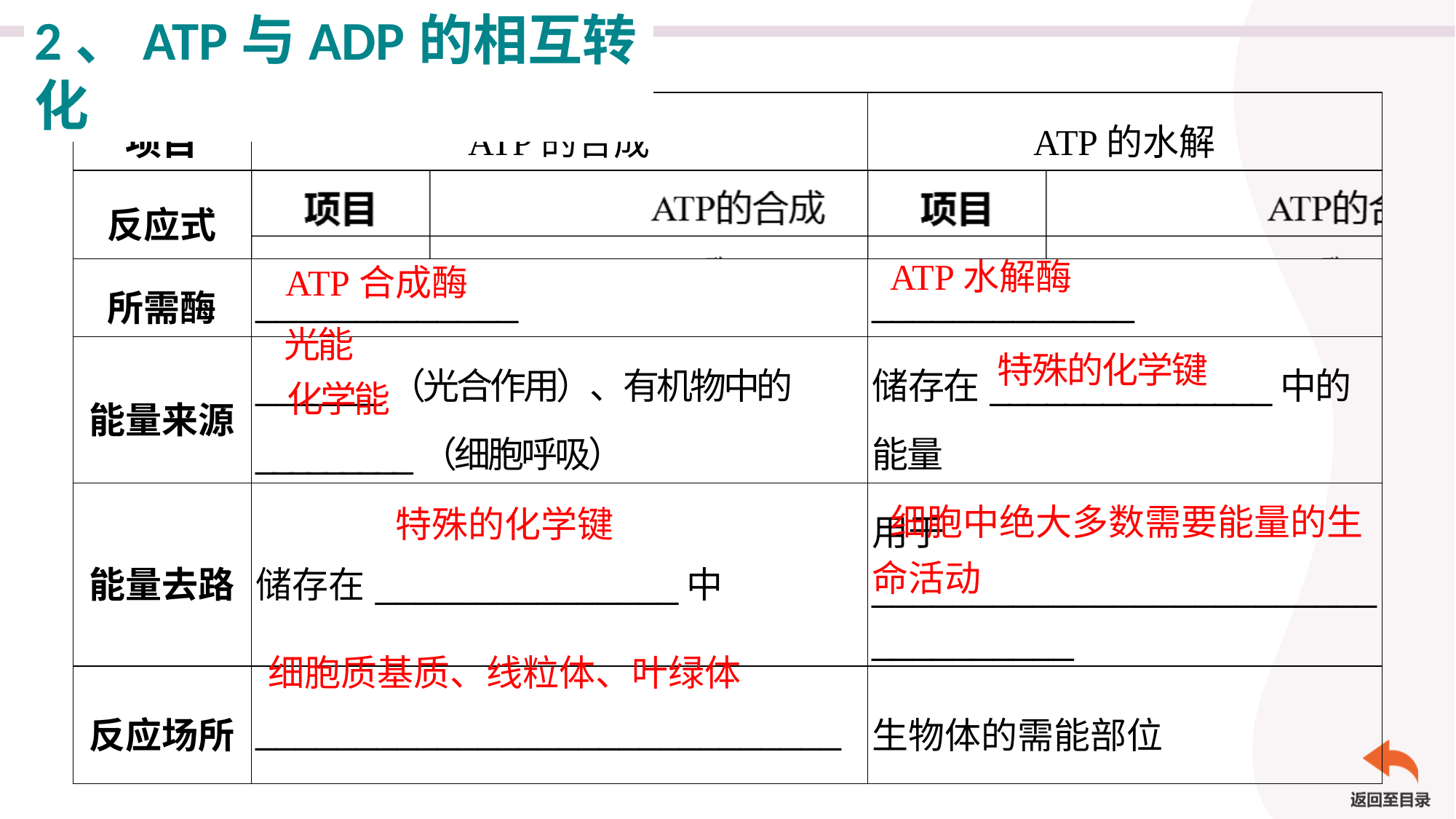

2、ATP与ADP的相互转化
| 项目 | ATP的合成 | ATP的水解 |
| --- | --- | --- |
| 反应式 |  |  |
| 所需酶 | \_\_\_\_\_\_\_\_\_\_\_\_\_ | \_\_\_\_\_\_\_\_\_\_\_\_\_ |
| 能量来源 | \_\_\_\_\_\_\_（光合作用）、有机物中的\_\_\_\_\_\_\_\_\_（细胞呼吸） | 储存在\_\_\_\_\_\_\_\_\_\_\_\_\_\_\_中的能量 |
| 能量去路 | 储存在\_\_\_\_\_\_\_\_\_\_\_\_\_\_\_中 | 用于\_\_\_\_\_\_\_\_\_\_\_\_\_\_\_\_\_\_\_\_\_\_\_\_\_\_\_\_\_\_\_\_\_\_\_ |
| 反应场所 | \_\_\_\_\_\_\_\_\_\_\_\_\_\_\_\_\_\_\_\_\_\_\_\_\_\_\_\_\_ | 生物体的需能部位 |
ATP水解酶
ATP合成酶
光能
特殊的化学键
化学能
细胞中绝大多数需要能量的生命活动
特殊的化学键
细胞质基质、线粒体、叶绿体